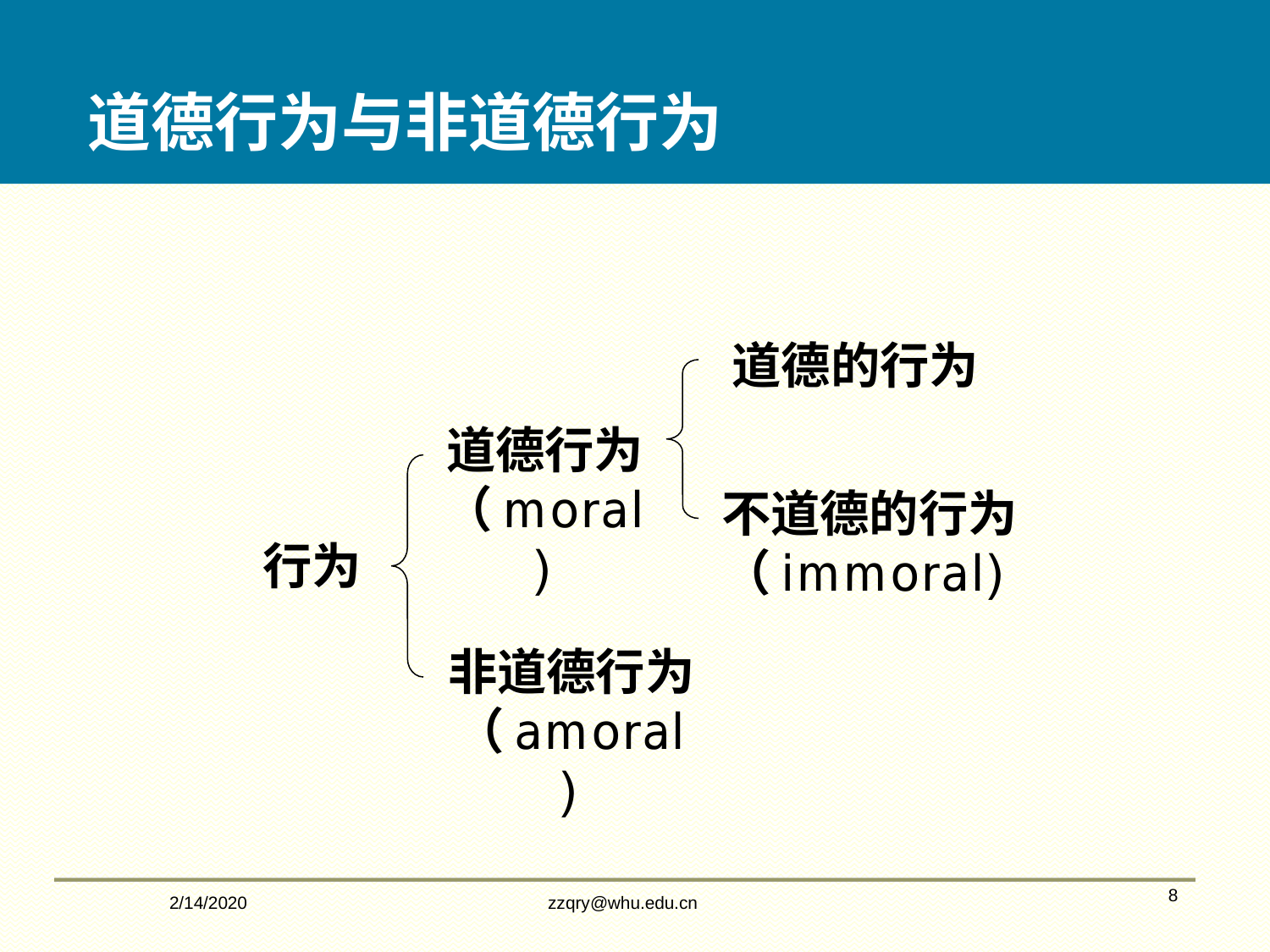

道德行为与非道德行为
道德的行为

道德行为（moral)

不道德的行为（immoral)
行为
非道德行为（amoral)
2/14/2020
zzqry@whu.edu.cn
8